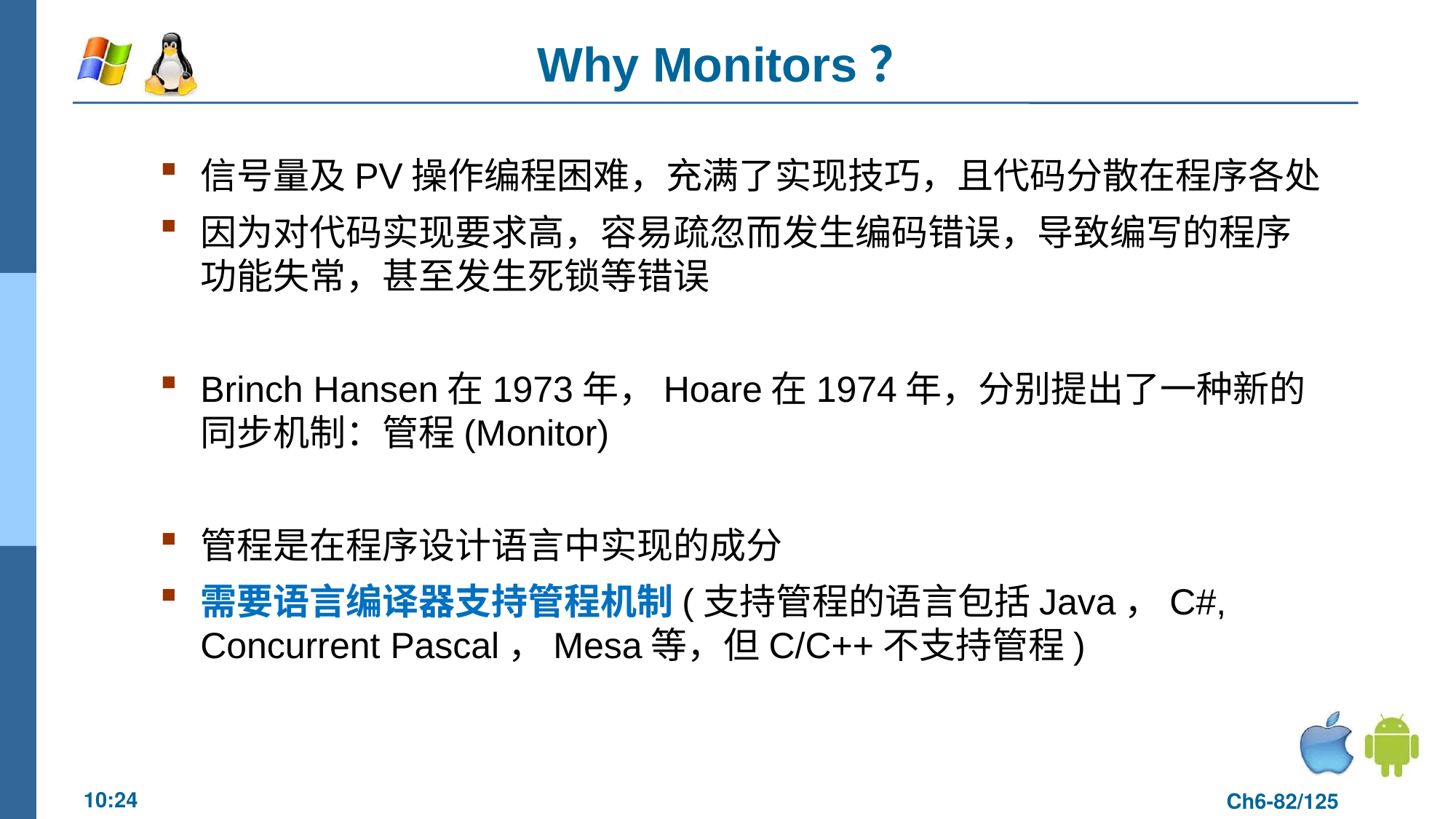

# Why Monitors？
信号量及PV操作编程困难，充满了实现技巧，且代码分散在程序各处
因为对代码实现要求高，容易疏忽而发生编码错误，导致编写的程序功能失常，甚至发生死锁等错误

Brinch Hansen在1973年，Hoare在1974年，分别提出了一种新的同步机制：管程(Monitor)

管程是在程序设计语言中实现的成分
需要语言编译器支持管程机制(支持管程的语言包括Java，C#, Concurrent Pascal，Mesa等，但C/C++不支持管程)